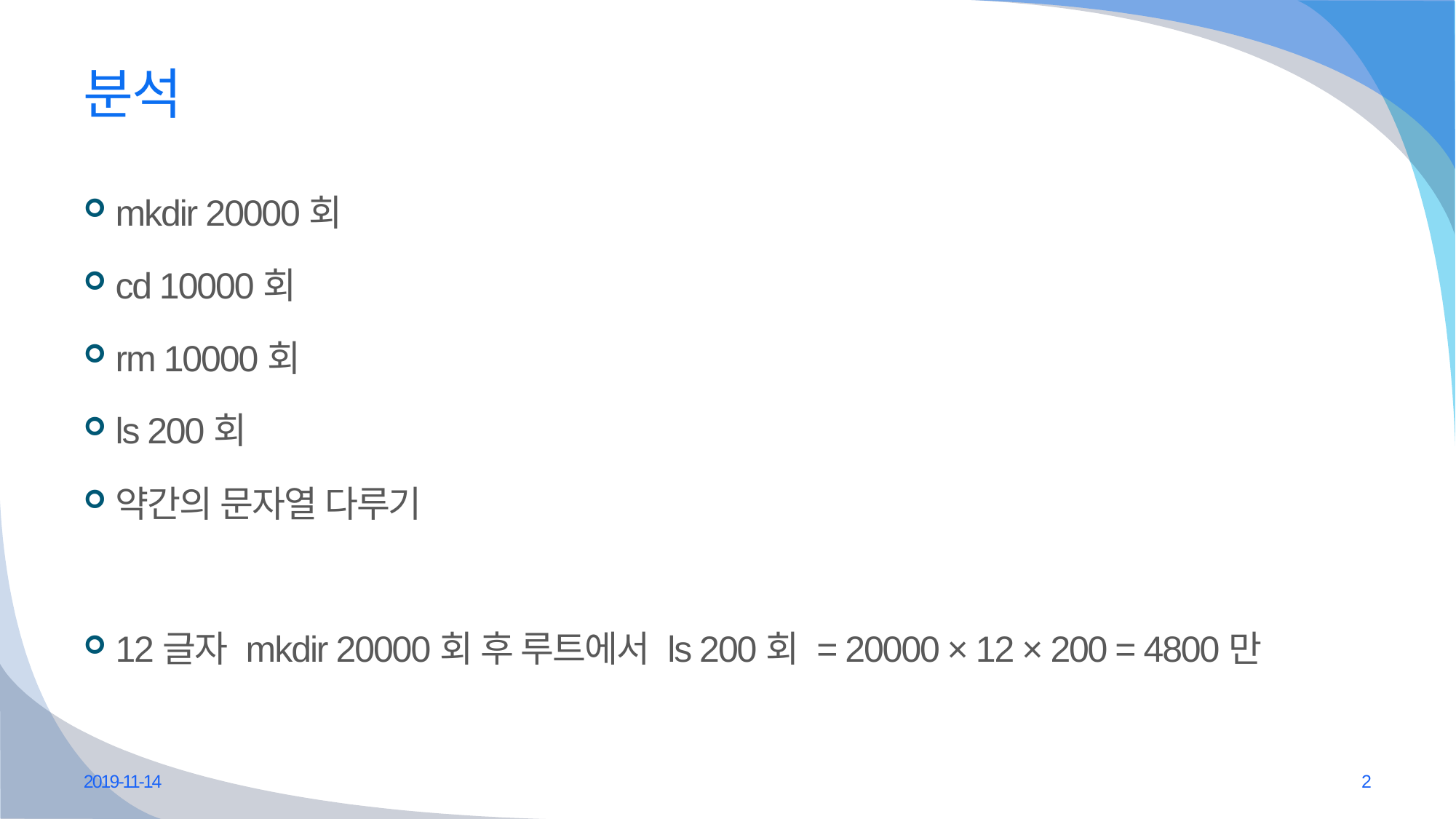

# 분석
mkdir 20000회
cd 10000회
rm 10000회
ls 200회
약간의 문자열 다루기

12글자 mkdir 20000회 후 루트에서 ls 200회 = 20000 × 12 × 200 = 4800만
2019-11-14
2